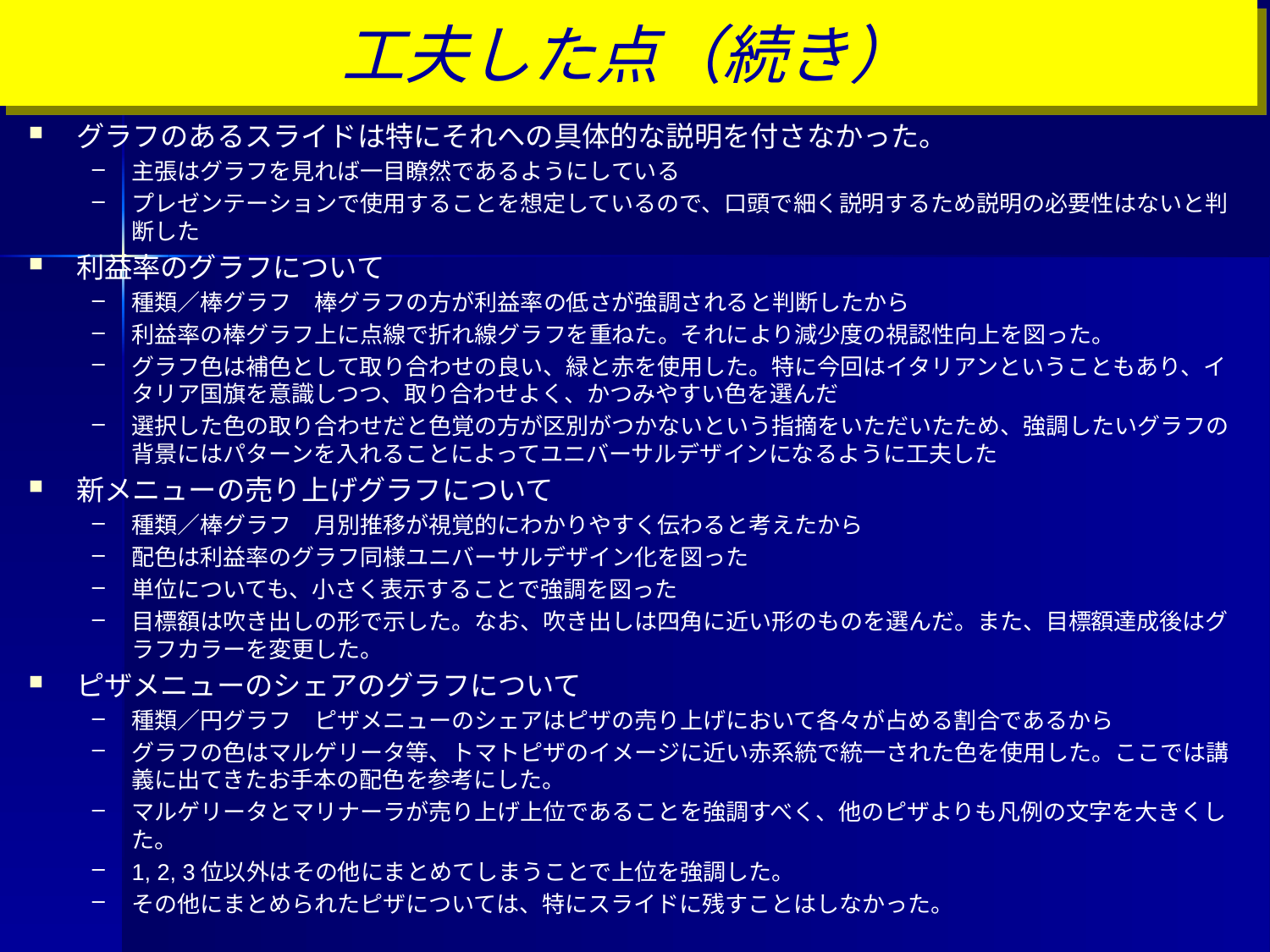

工夫した点（続き）
グラフのあるスライドは特にそれへの具体的な説明を付さなかった。
主張はグラフを見れば一目瞭然であるようにしている
プレゼンテーションで使用することを想定しているので、口頭で細く説明するため説明の必要性はないと判断した
利益率のグラフについて
種類／棒グラフ　棒グラフの方が利益率の低さが強調されると判断したから
利益率の棒グラフ上に点線で折れ線グラフを重ねた。それにより減少度の視認性向上を図った。
グラフ色は補色として取り合わせの良い、緑と赤を使用した。特に今回はイタリアンということもあり、イタリア国旗を意識しつつ、取り合わせよく、かつみやすい色を選んだ
選択した色の取り合わせだと色覚の方が区別がつかないという指摘をいただいたため、強調したいグラフの背景にはパターンを入れることによってユニバーサルデザインになるように工夫した
新メニューの売り上げグラフについて
種類／棒グラフ　月別推移が視覚的にわかりやすく伝わると考えたから
配色は利益率のグラフ同様ユニバーサルデザイン化を図った
単位についても、小さく表示することで強調を図った
目標額は吹き出しの形で示した。なお、吹き出しは四角に近い形のものを選んだ。また、目標額達成後はグラフカラーを変更した。
ピザメニューのシェアのグラフについて
種類／円グラフ　ピザメニューのシェアはピザの売り上げにおいて各々が占める割合であるから
グラフの色はマルゲリータ等、トマトピザのイメージに近い赤系統で統一された色を使用した。ここでは講義に出てきたお手本の配色を参考にした。
マルゲリータとマリナーラが売り上げ上位であることを強調すべく、他のピザよりも凡例の文字を大きくした。
1, 2, 3位以外はその他にまとめてしまうことで上位を強調した。
その他にまとめられたピザについては、特にスライドに残すことはしなかった。